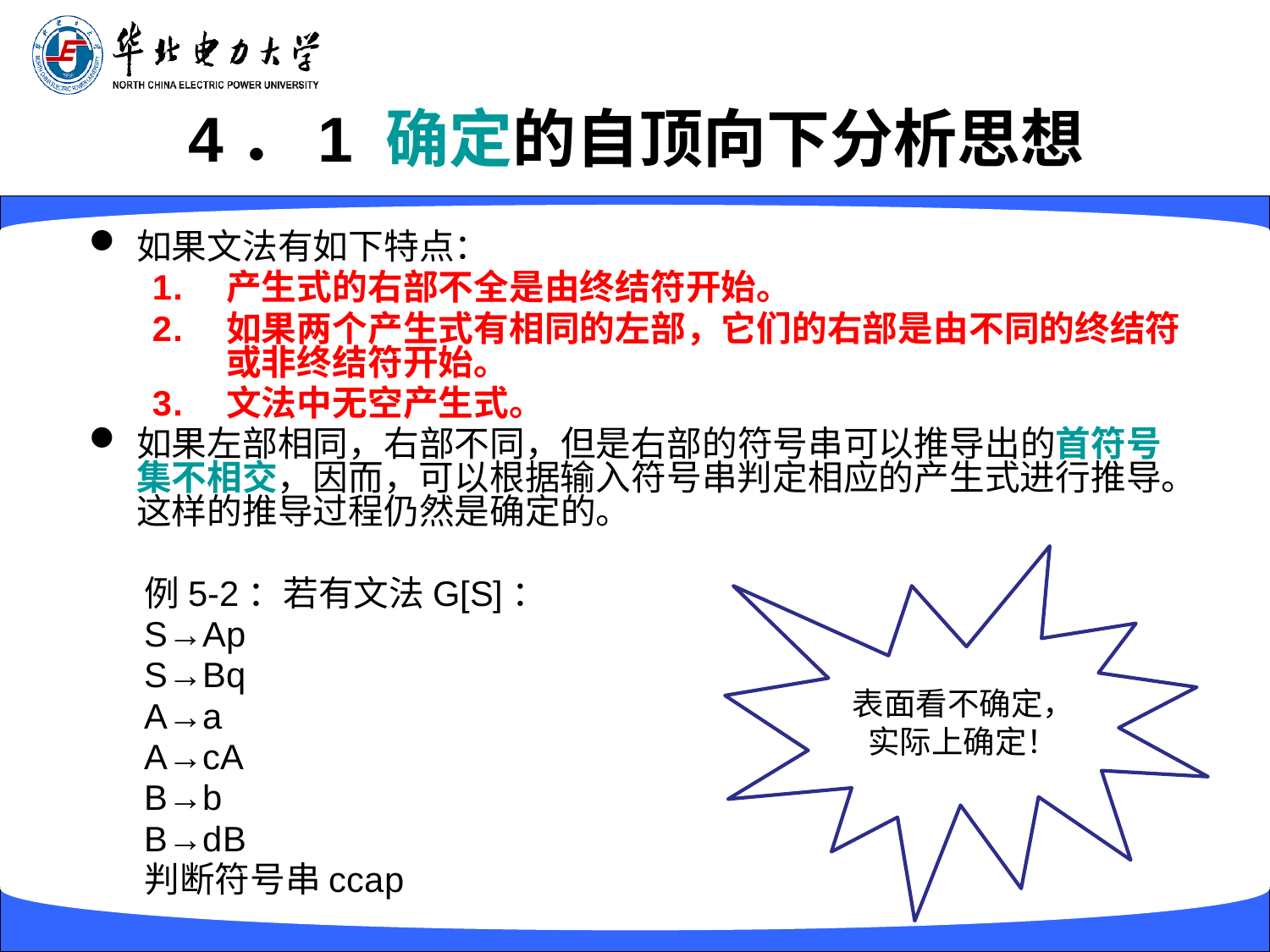

# 4．1 确定的自顶向下分析思想
如果文法有如下特点：
产生式的右部不全是由终结符开始。
如果两个产生式有相同的左部，它们的右部是由不同的终结符或非终结符开始。
文法中无空产生式。
如果左部相同，右部不同，但是右部的符号串可以推导出的首符号集不相交，因而，可以根据输入符号串判定相应的产生式进行推导。这样的推导过程仍然是确定的。

例5-2：若有文法G[S]：
S→Ap
S→Bq
A→a
A→cA
B→b
B→dB
判断符号串ccap
表面看不确定，实际上确定！